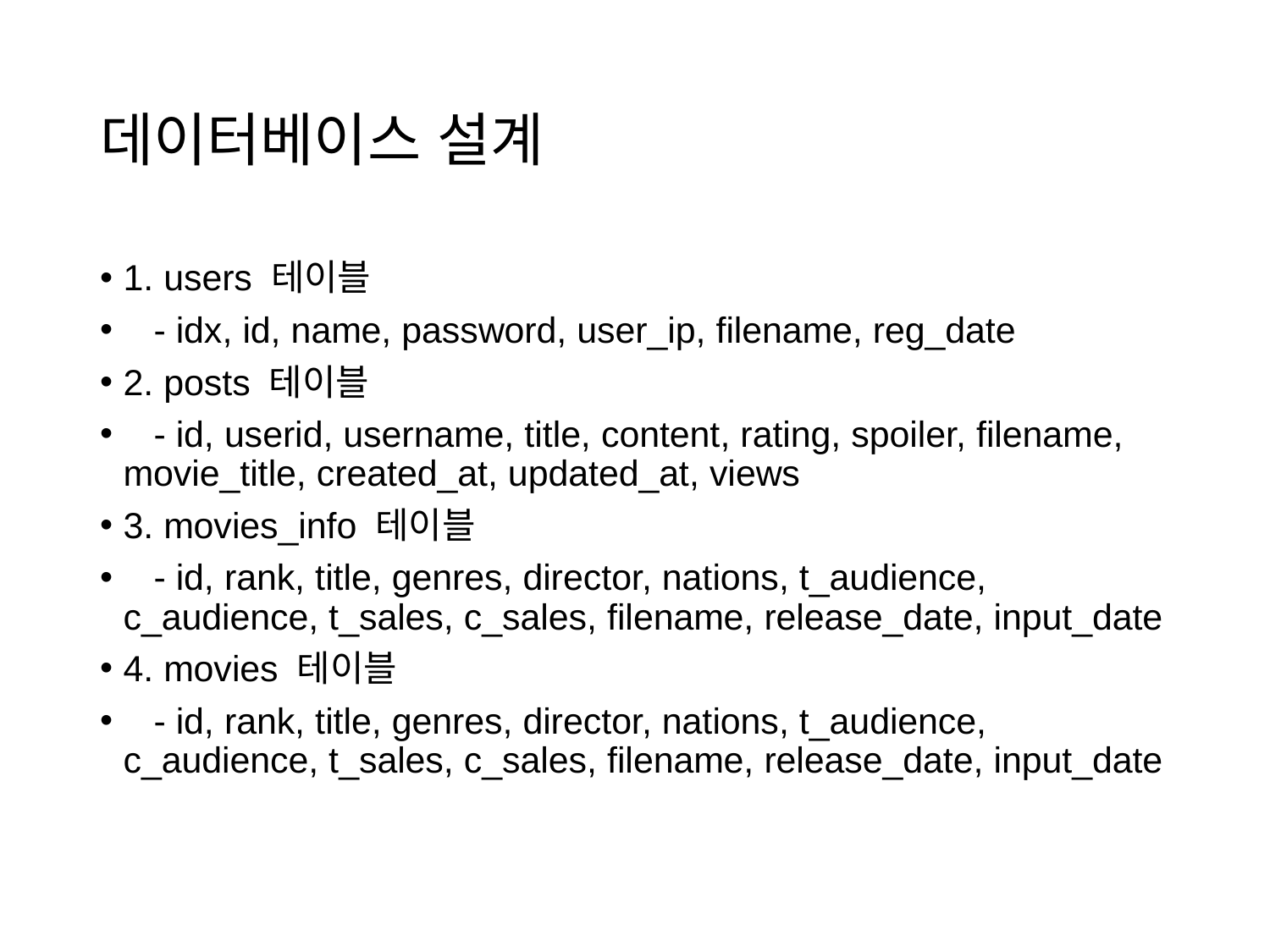

# 데이터베이스 설계
1. users 테이블
   - idx, id, name, password, user_ip, filename, reg_date
2. posts 테이블
   - id, userid, username, title, content, rating, spoiler, filename, movie_title, created_at, updated_at, views
3. movies_info 테이블
   - id, rank, title, genres, director, nations, t_audience, c_audience, t_sales, c_sales, filename, release_date, input_date
4. movies 테이블
   - id, rank, title, genres, director, nations, t_audience, c_audience, t_sales, c_sales, filename, release_date, input_date